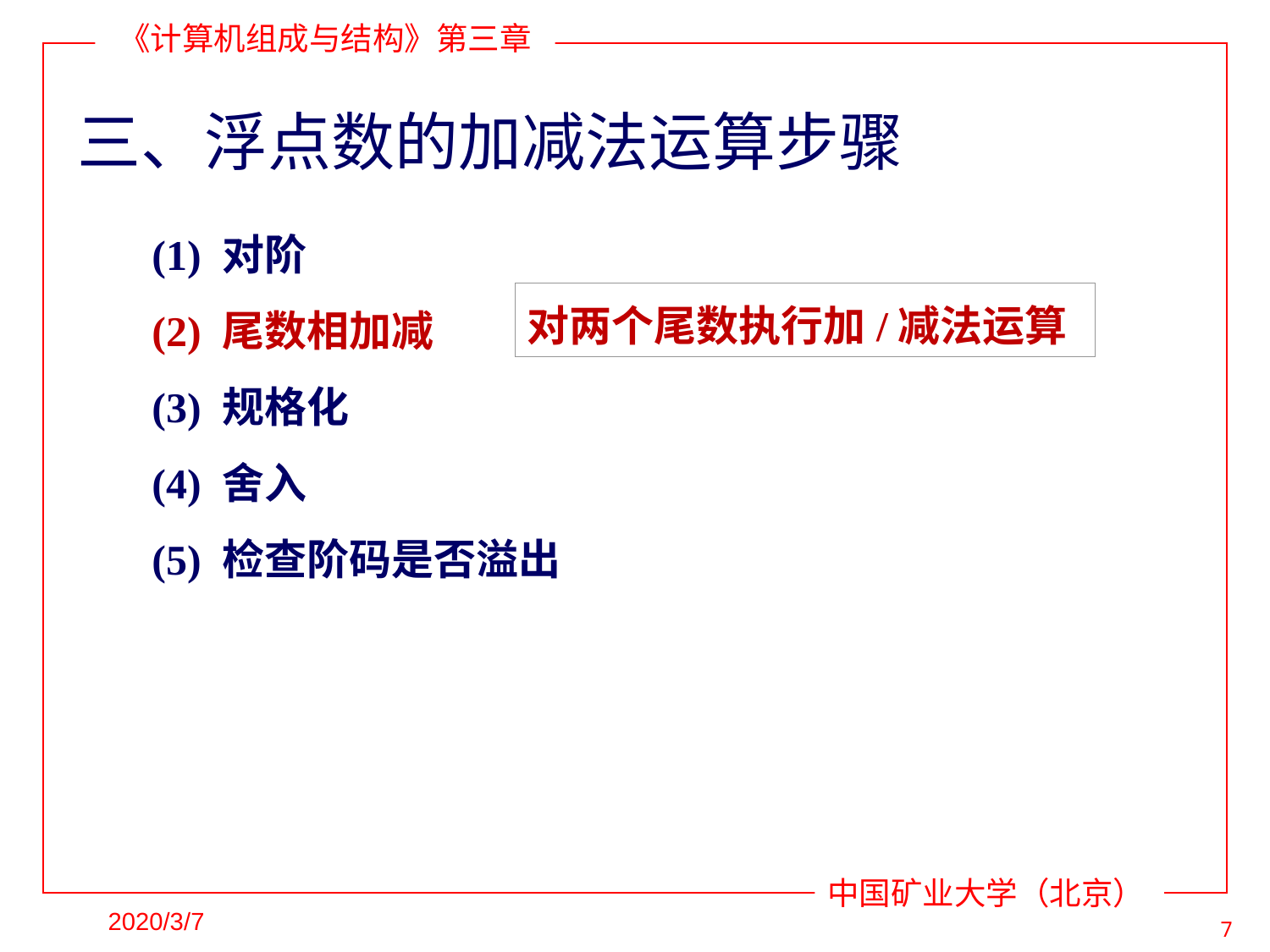

# 三、浮点数的加减法运算步骤
       (1) 对阶
       (2) 尾数相加减
       (3) 规格化
       (4) 舍入
       (5) 检查阶码是否溢出

对两个尾数执行加/减法运算
2020/3/7